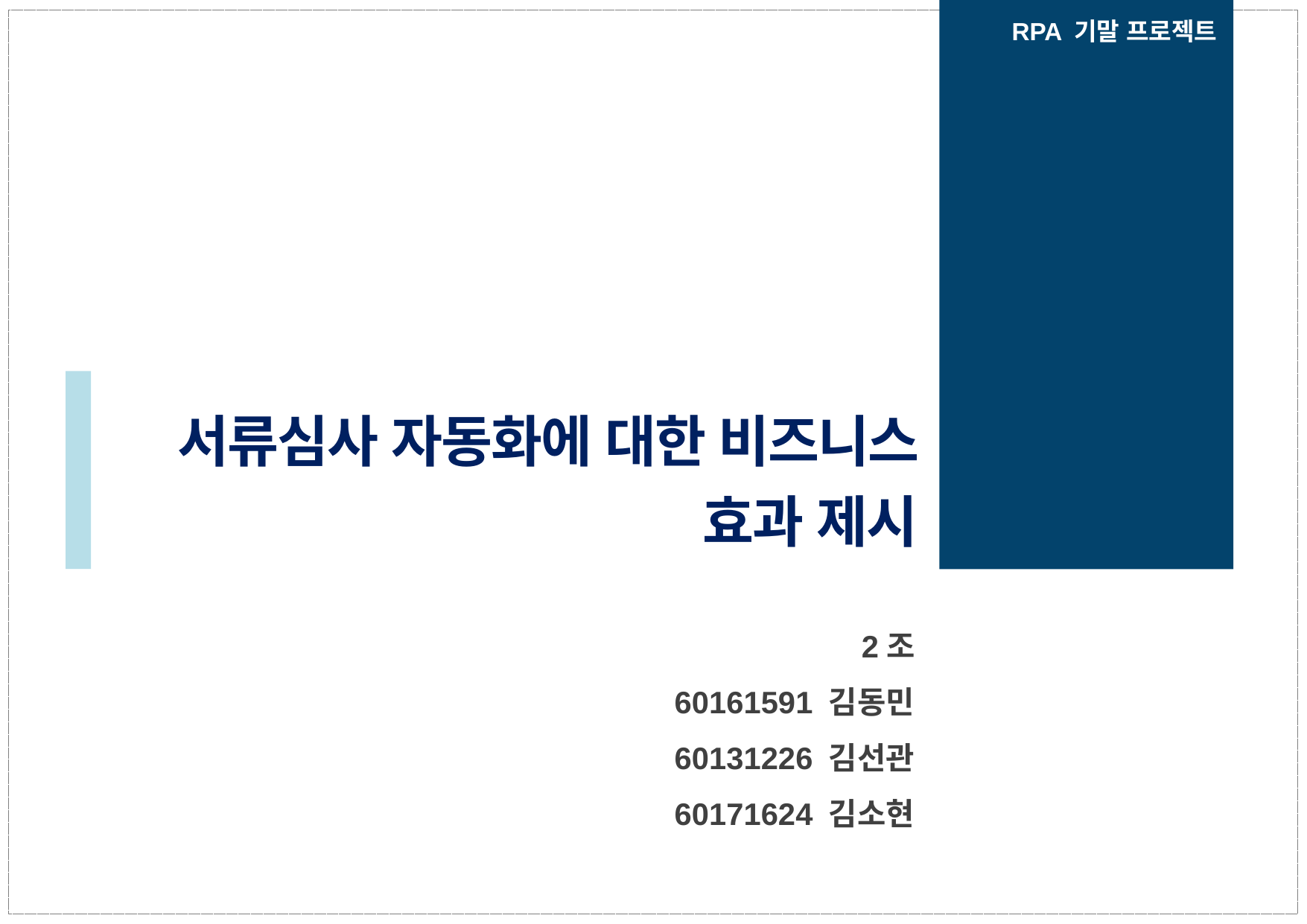

RPA 기말 프로젝트

서류심사 자동화에 대한 비즈니스 효과 제시
2조
60161591 김동민
60131226 김선관
60171624 김소현